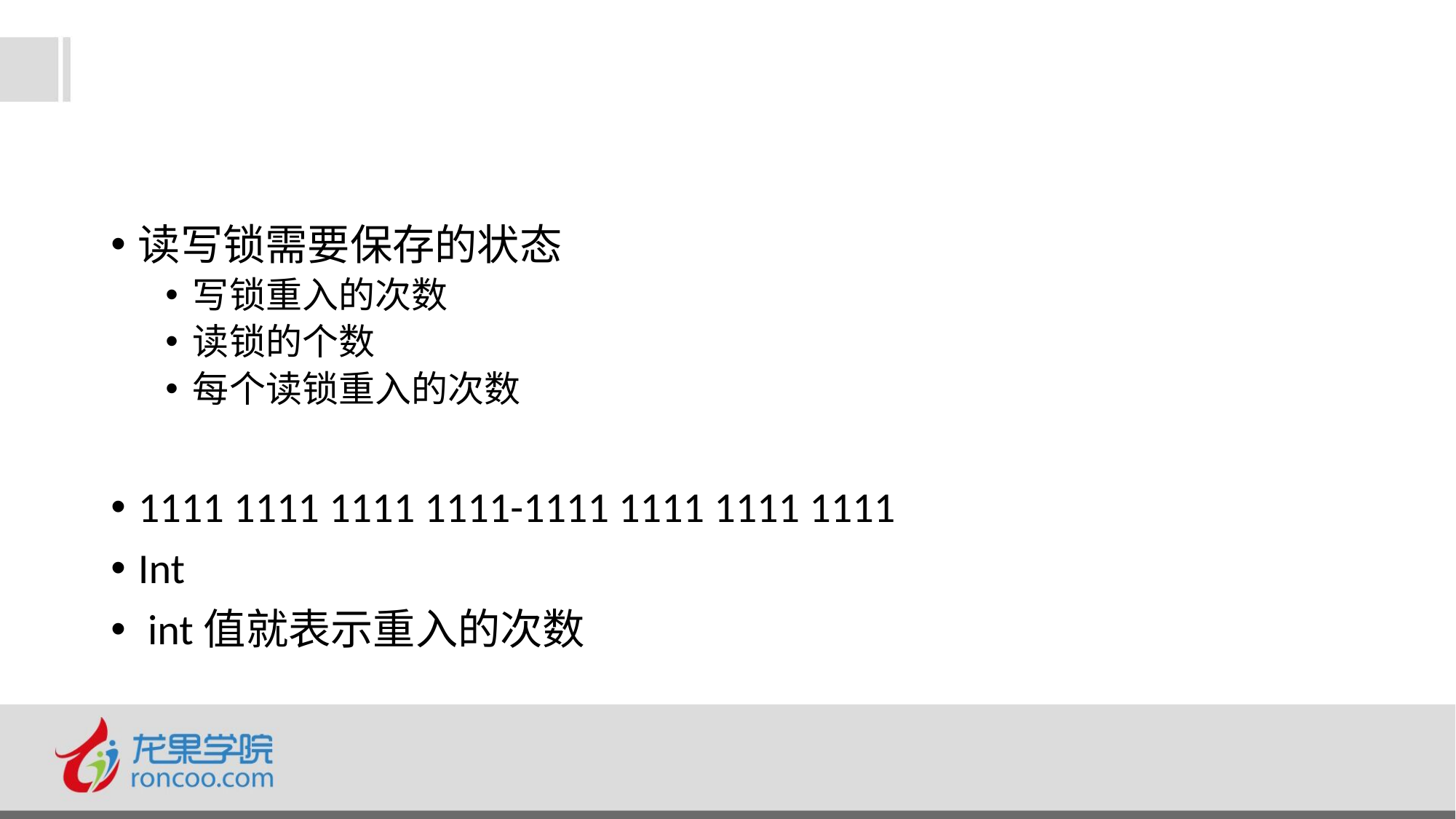

#
读写锁需要保存的状态
写锁重入的次数
读锁的个数
每个读锁重入的次数

1111 1111 1111 1111-1111 1111 1111 1111
Int
 int值就表示重入的次数